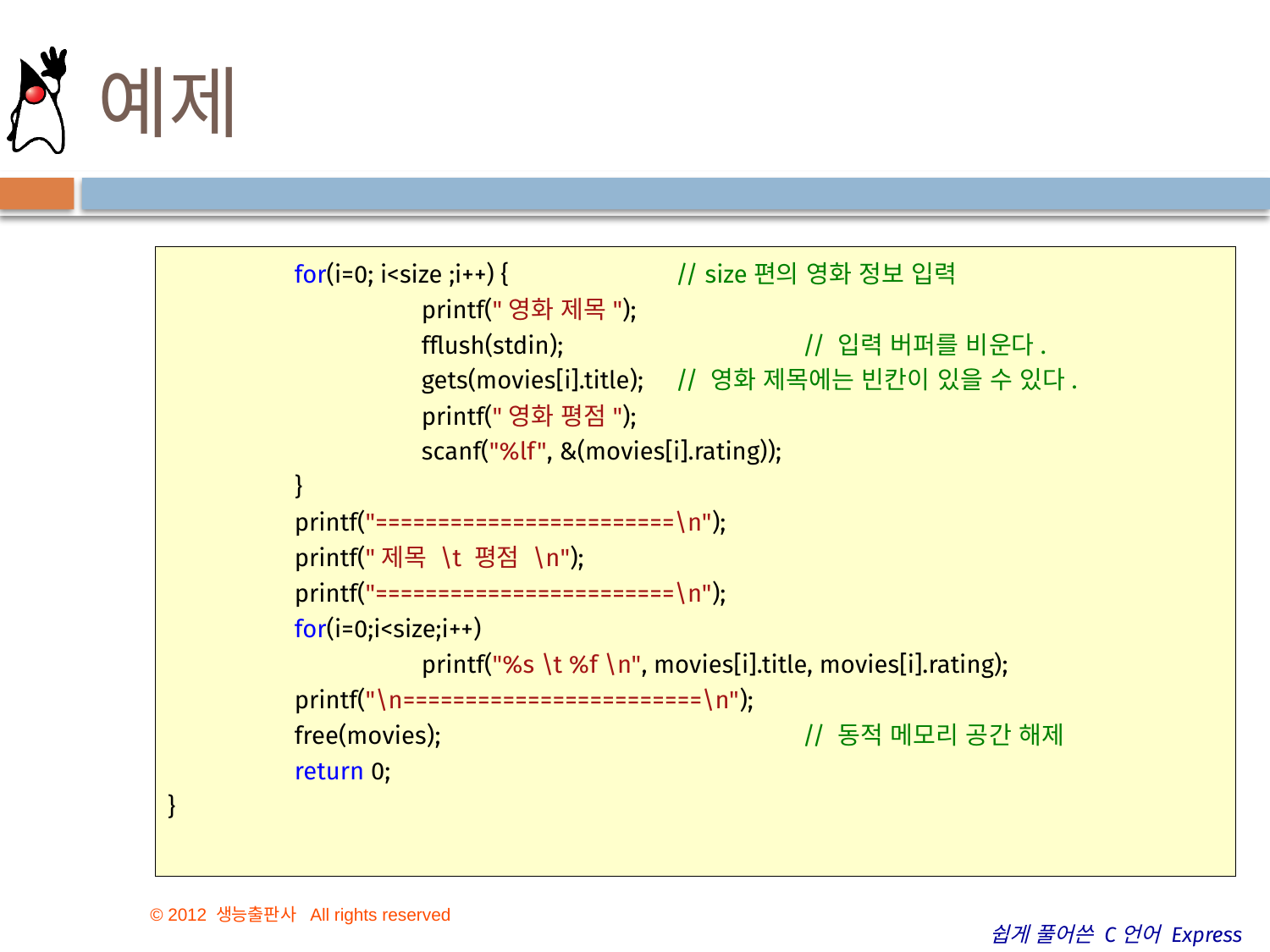

# 예제
	for(i=0; i<size ;i++) {		// size편의 영화 정보 입력
		printf("영화 제목");
		fflush(stdin);		// 입력 버퍼를 비운다.
		gets(movies[i].title);	// 영화 제목에는 빈칸이 있을 수 있다.
		printf("영화 평점");
		scanf("%lf", &(movies[i].rating));
	}
	printf("========================\n");
	printf("제목 \t 평점 \n");
	printf("========================\n");
	for(i=0;i<size;i++)
		printf("%s \t %f \n", movies[i].title, movies[i].rating);
	printf("\n========================\n");
	free(movies);			// 동적 메모리 공간 해제
	return 0;
}